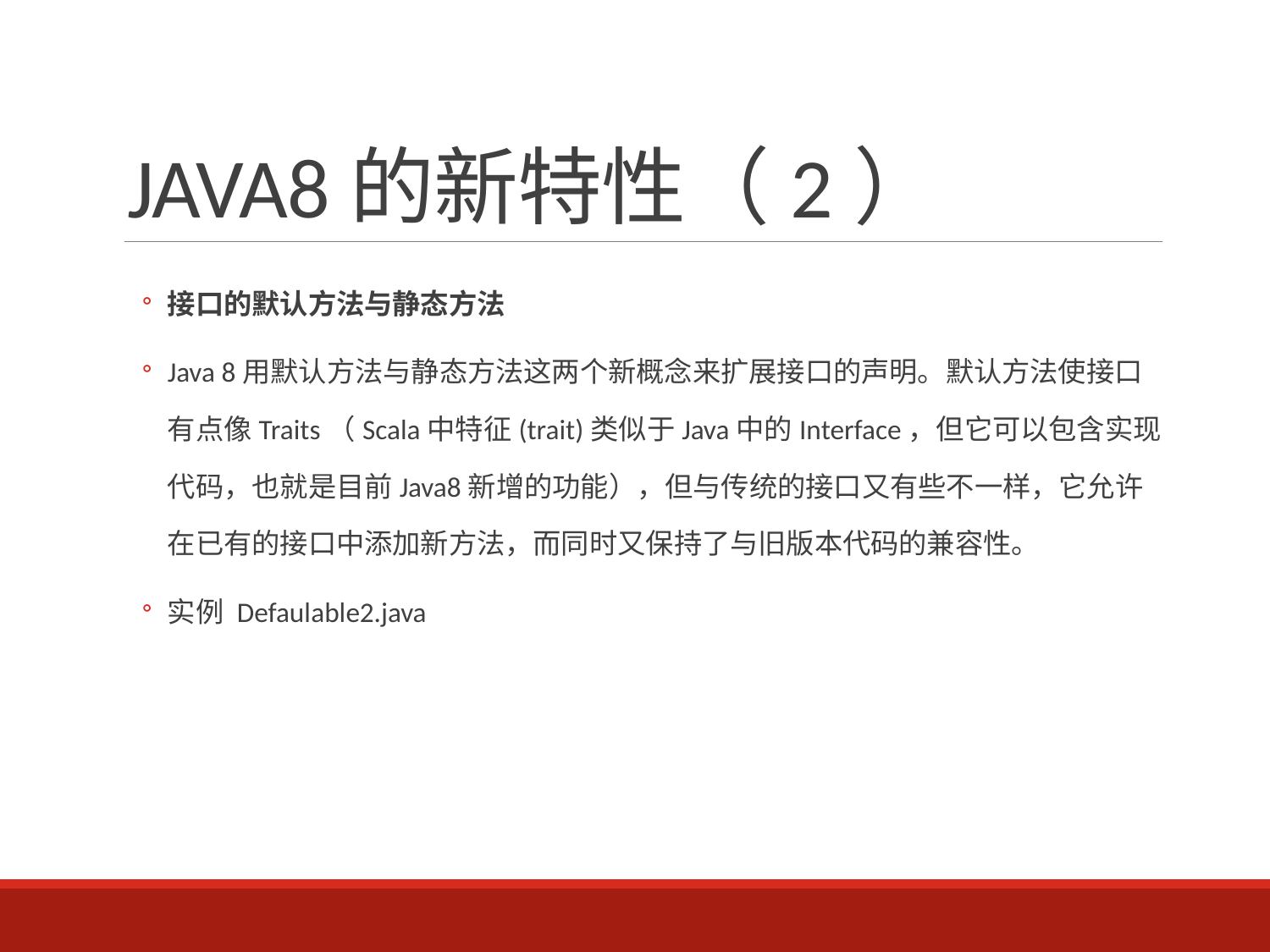

# JAVA8的新特性（2）
接口的默认方法与静态方法
Java 8用默认方法与静态方法这两个新概念来扩展接口的声明。默认方法使接口有点像Traits（Scala中特征(trait)类似于Java中的Interface，但它可以包含实现代码，也就是目前Java8新增的功能），但与传统的接口又有些不一样，它允许在已有的接口中添加新方法，而同时又保持了与旧版本代码的兼容性。
实例 Defaulable2.java